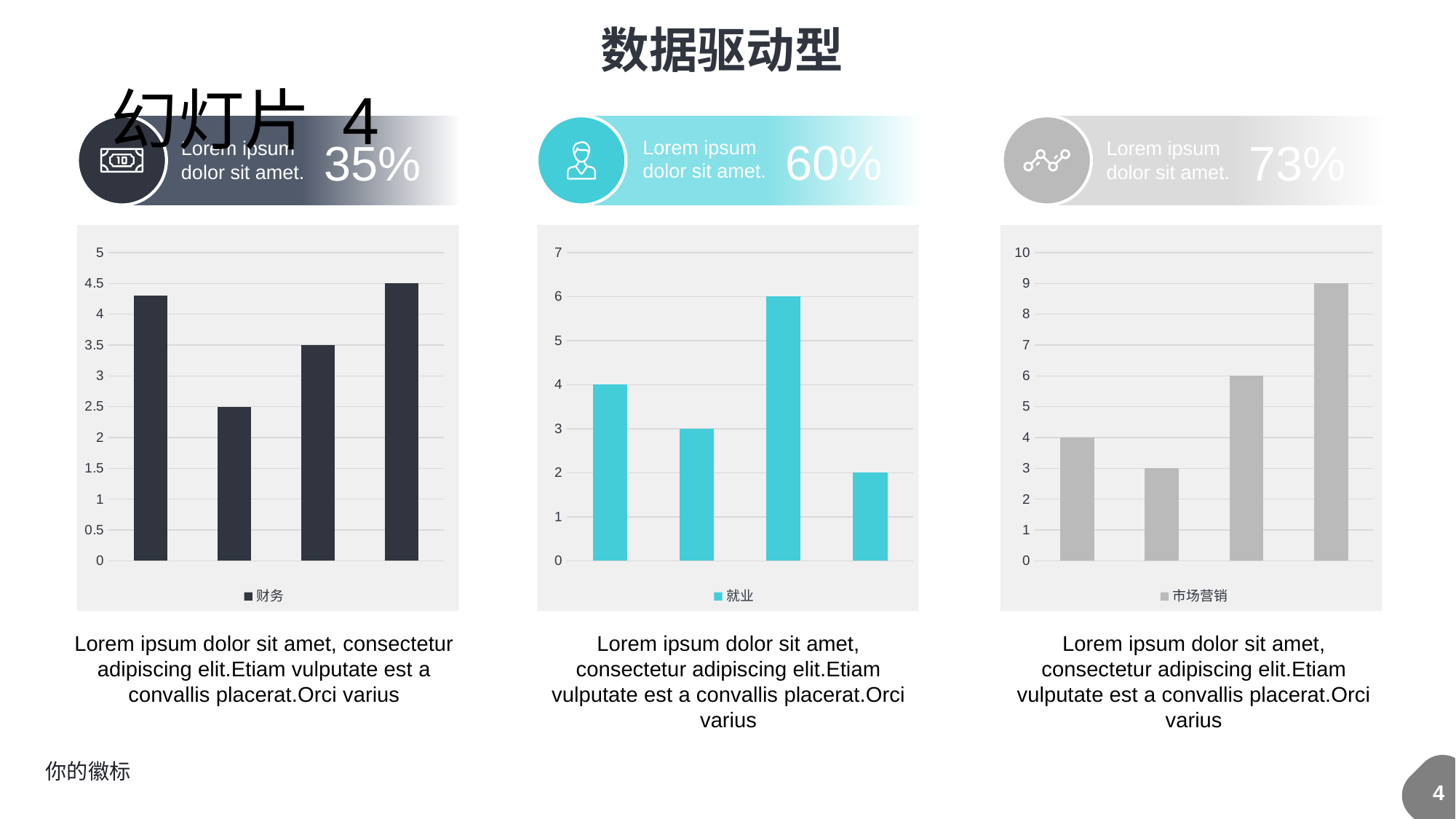

数据驱动型
# 幻灯片 4

60%
35%
73%
Lorem ipsum dolor sit amet.
Lorem ipsum dolor sit amet.
Lorem ipsum dolor sit amet.

### Chart

| Category | 财务 |
|---|---|
| 2018 | 4.3 |
| 2019 | 2.5 |
| 2020 | 3.5 |
| 2021 | 4.5 |
Lorem ipsum dolor sit amet, consectetur adipiscing elit.Etiam vulputate est a convallis placerat.Orci varius

### Chart

| Category | 就业 |
|---|---|
| 2018 | 4.0 |
| 2019 | 3.0 |
| 2020 | 6.0 |
| 2021 | 2.0 |
Lorem ipsum dolor sit amet, consectetur adipiscing elit.Etiam vulputate est a convallis placerat.Orci varius

### Chart

| Category | 市场营销 |
|---|---|
| 2018 | 4.0 |
| 2019 | 3.0 |
| 2020 | 6.0 |
| 2021 | 9.0 |
Lorem ipsum dolor sit amet, consectetur adipiscing elit.Etiam vulputate est a convallis placerat.Orci varius

你的徽标
4